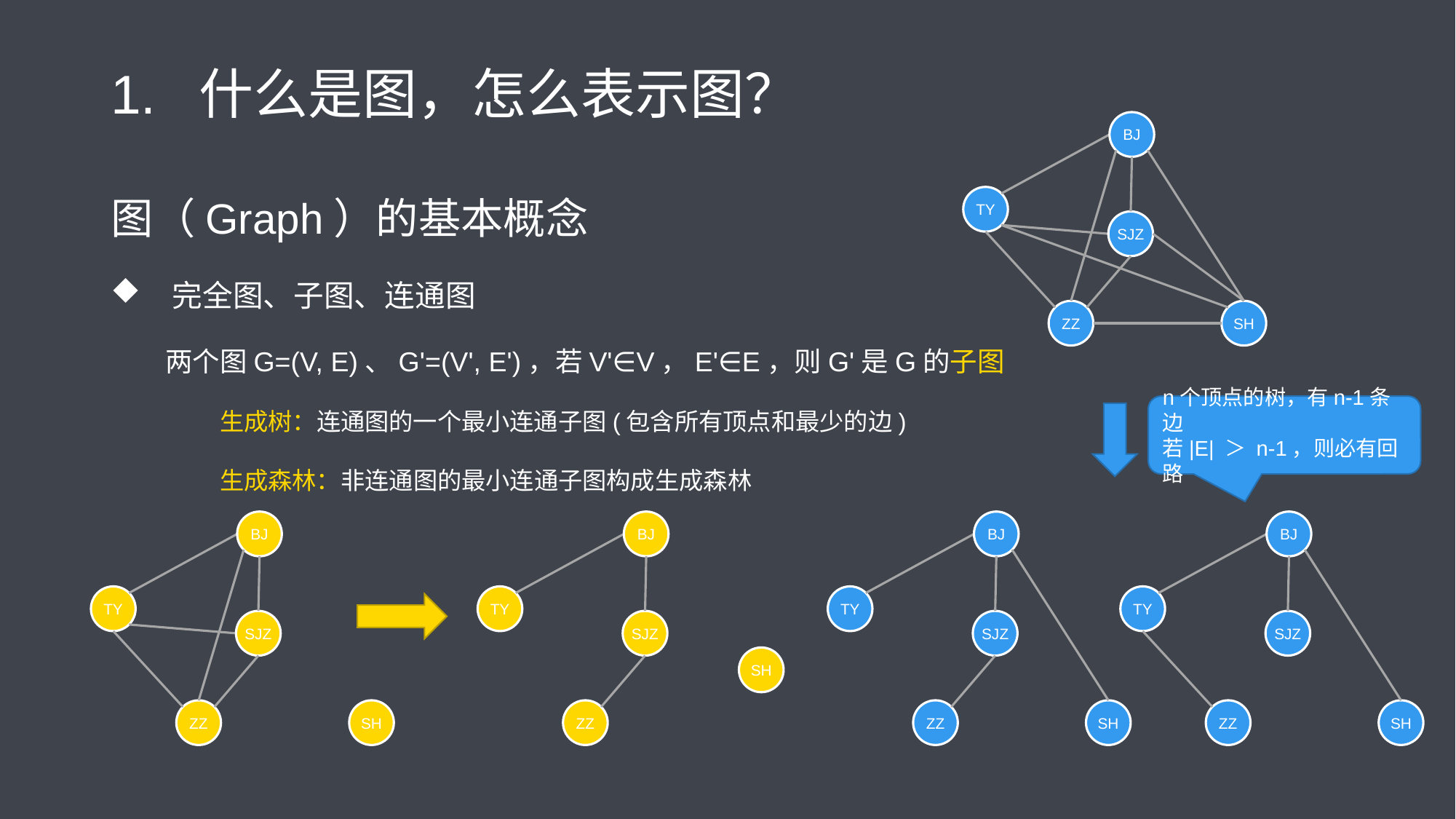

# 什么是图，怎么表示图？
BJ
TY
SJZ
SH
ZZ
图（Graph）的基本概念
完全图、子图、连通图
两个图G=(V, E)、G'=(V', E')，若V'∈V，E'∈E，则G'是G的子图
生成树：连通图的一个最小连通子图(包含所有顶点和最少的边)
生成森林：非连通图的最小连通子图构成生成森林

n个顶点的树，有n-1条边
若|E| ＞ n-1，则必有回路

BJ
TY
SJZ
SH
ZZ
BJ
TY
SJZ
SH
ZZ
BJ
TY
SJZ
SH
ZZ
BJ
TY
SJZ
SH
ZZ